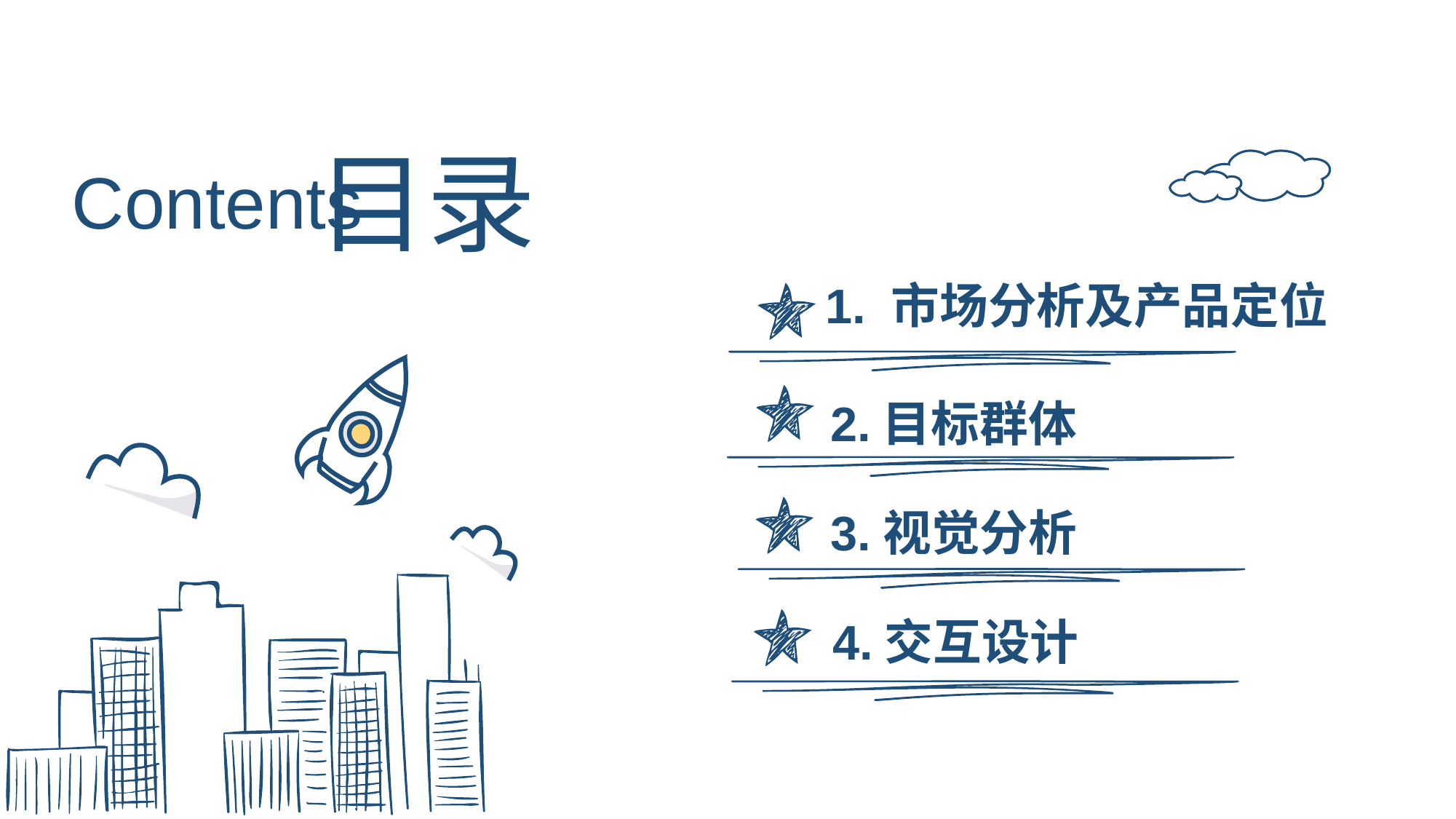

目录

Contents
1. 市场分析及产品定位

2.目标群体

3.视觉分析

4.交互设计